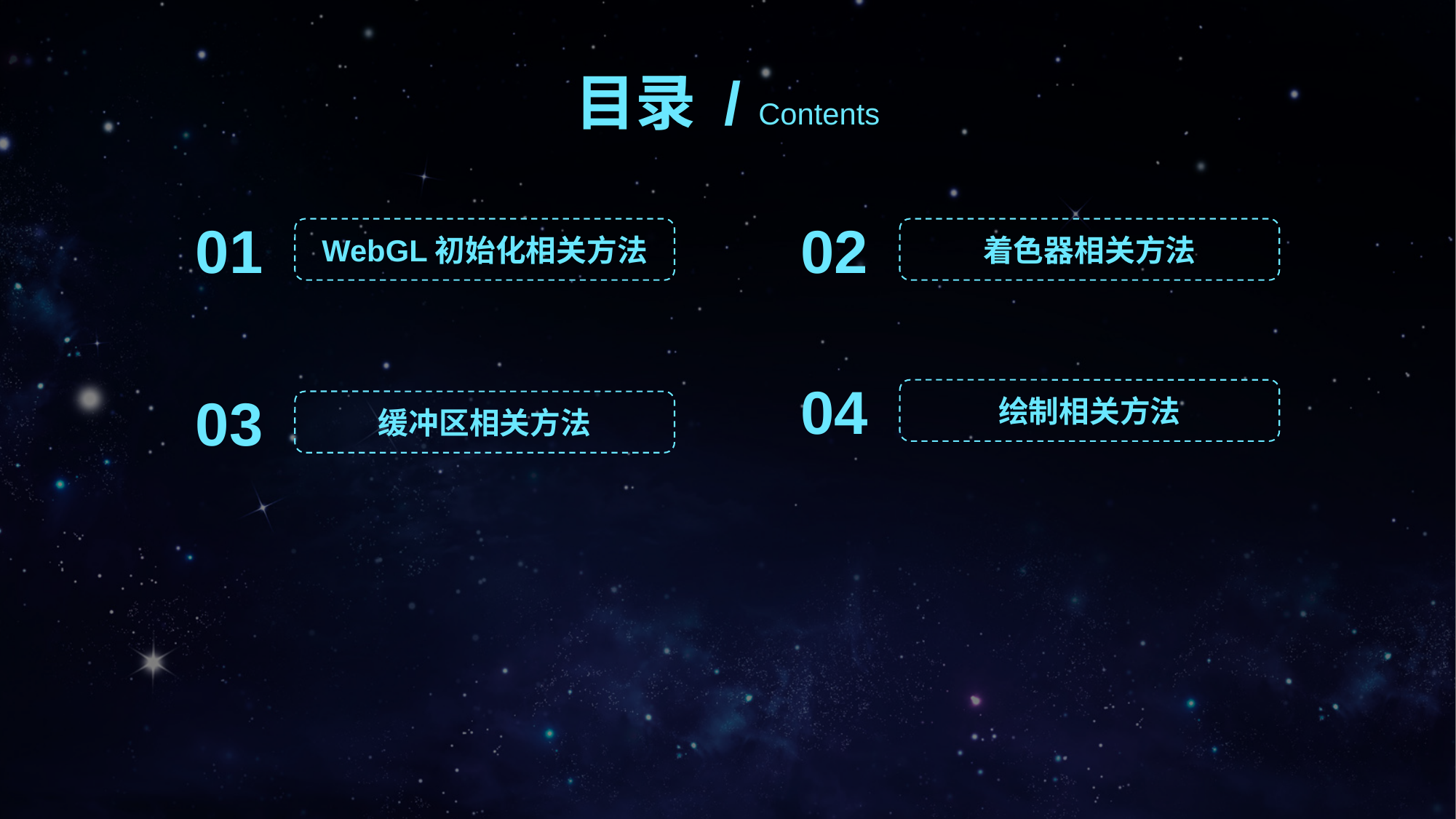

目录 / Contents
01
02
WebGL初始化相关方法
着色器相关方法
04
03
绘制相关方法
缓冲区相关方法